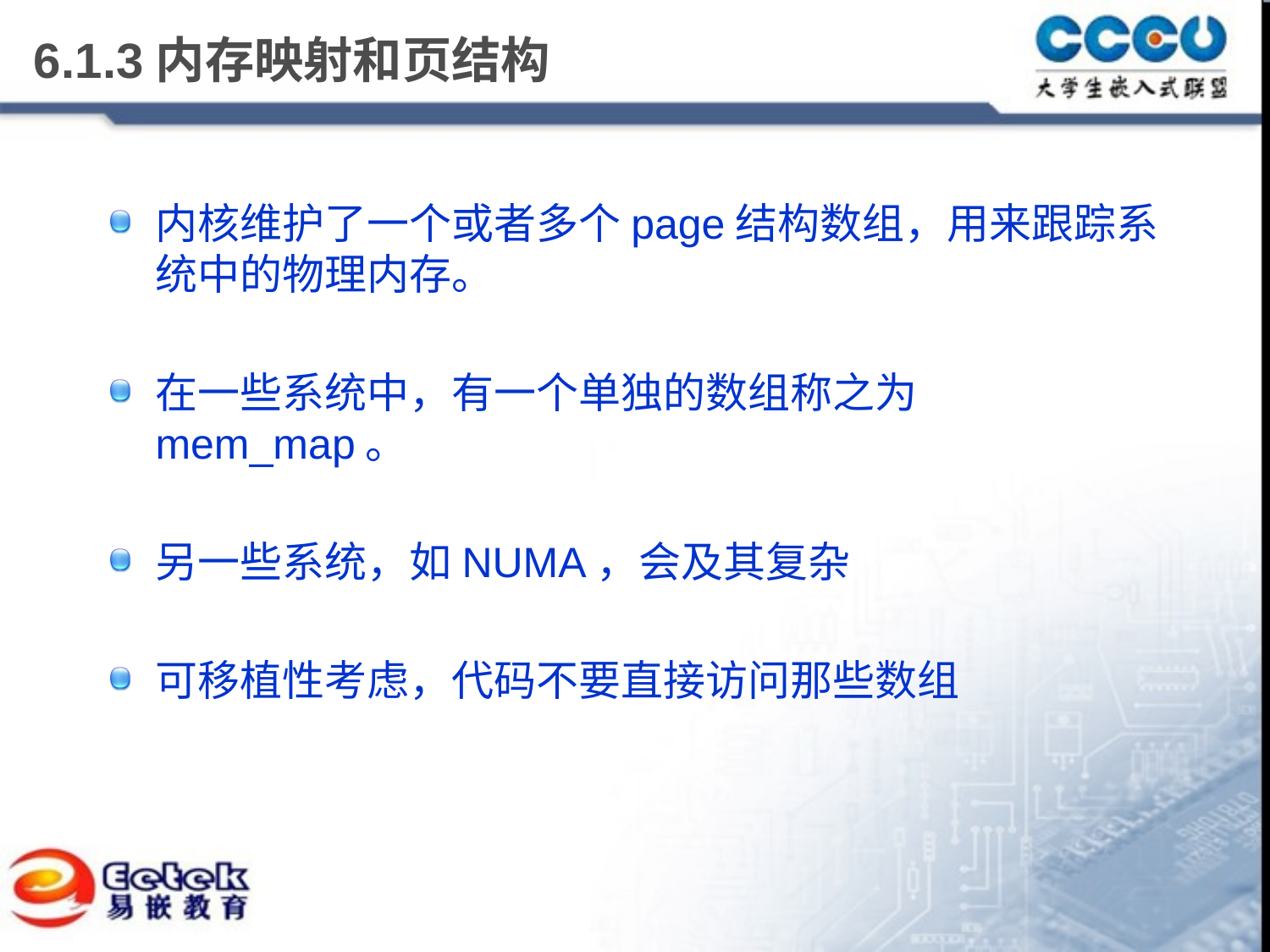

# 6.1.3内存映射和页结构
内核维护了一个或者多个page结构数组，用来跟踪系统中的物理内存。

在一些系统中，有一个单独的数组称之为mem_map。

另一些系统，如NUMA，会及其复杂

可移植性考虑，代码不要直接访问那些数组